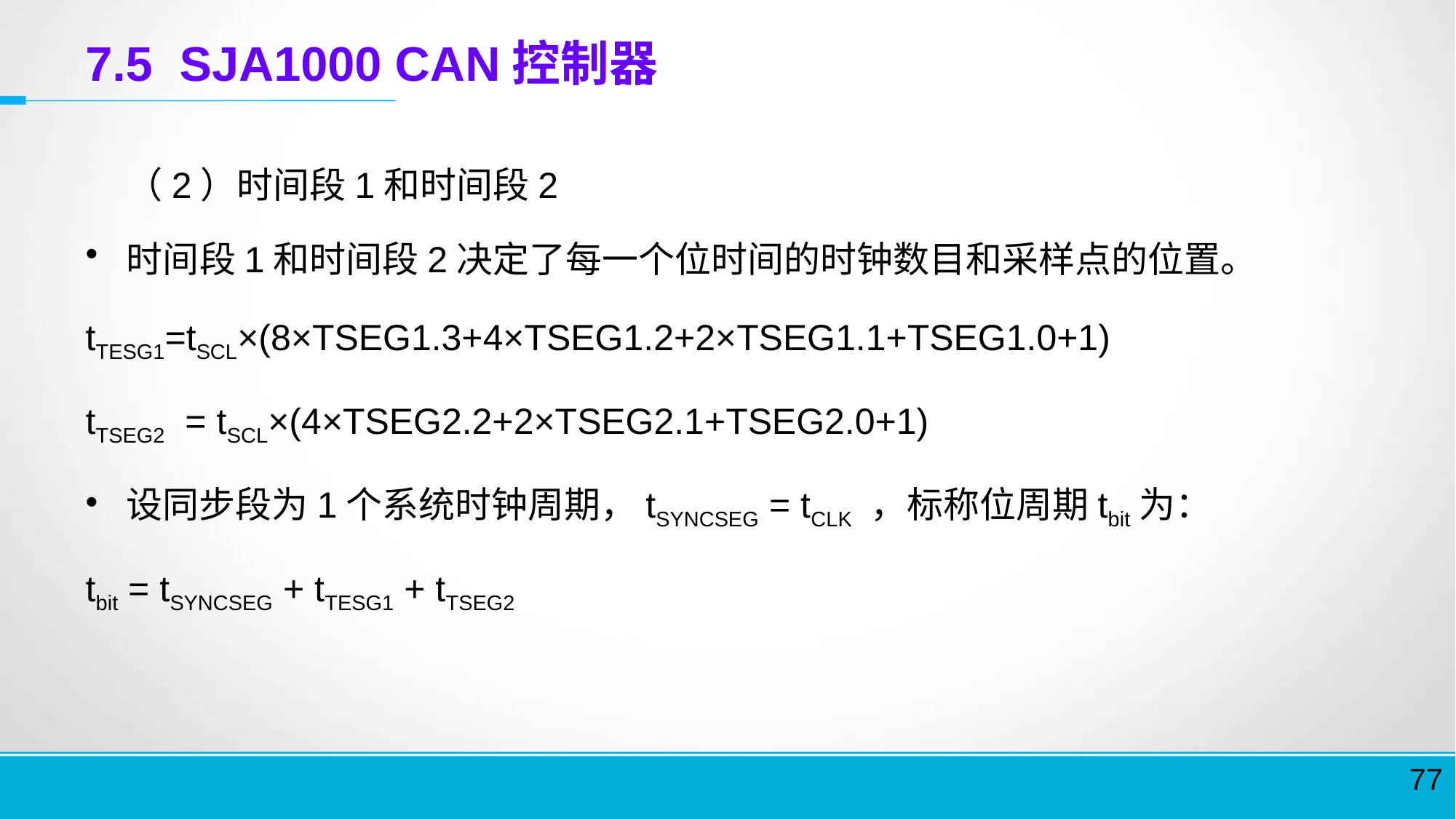

# 7.5  SJA1000 CAN控制器
	（2）时间段1和时间段2
时间段1和时间段2决定了每一个位时间的时钟数目和采样点的位置。
tTESG1=tSCL×(8×TSEG1.3+4×TSEG1.2+2×TSEG1.1+TSEG1.0+1)
tTSEG2  = tSCL×(4×TSEG2.2+2×TSEG2.1+TSEG2.0+1)
设同步段为1个系统时钟周期，tSYNCSEG = tCLK ，标称位周期tbit为：
tbit = tSYNCSEG + tTESG1 + tTSEG2
77